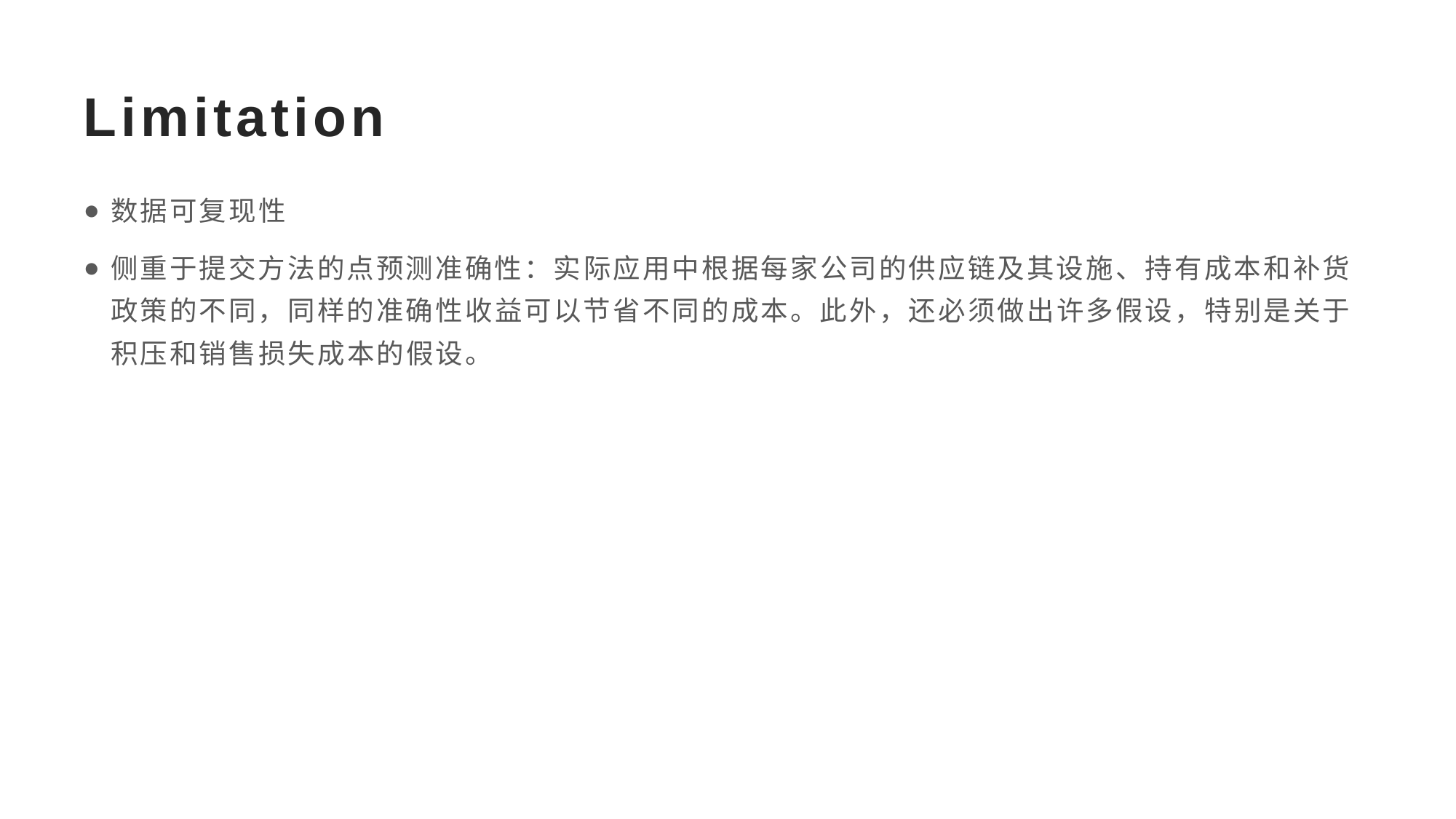

# Limitation
数据可复现性
侧重于提交方法的点预测准确性：实际应用中根据每家公司的供应链及其设施、持有成本和补货政策的不同，同样的准确性收益可以节省不同的成本。此外，还必须做出许多假设，特别是关于积压和销售损失成本的假设。